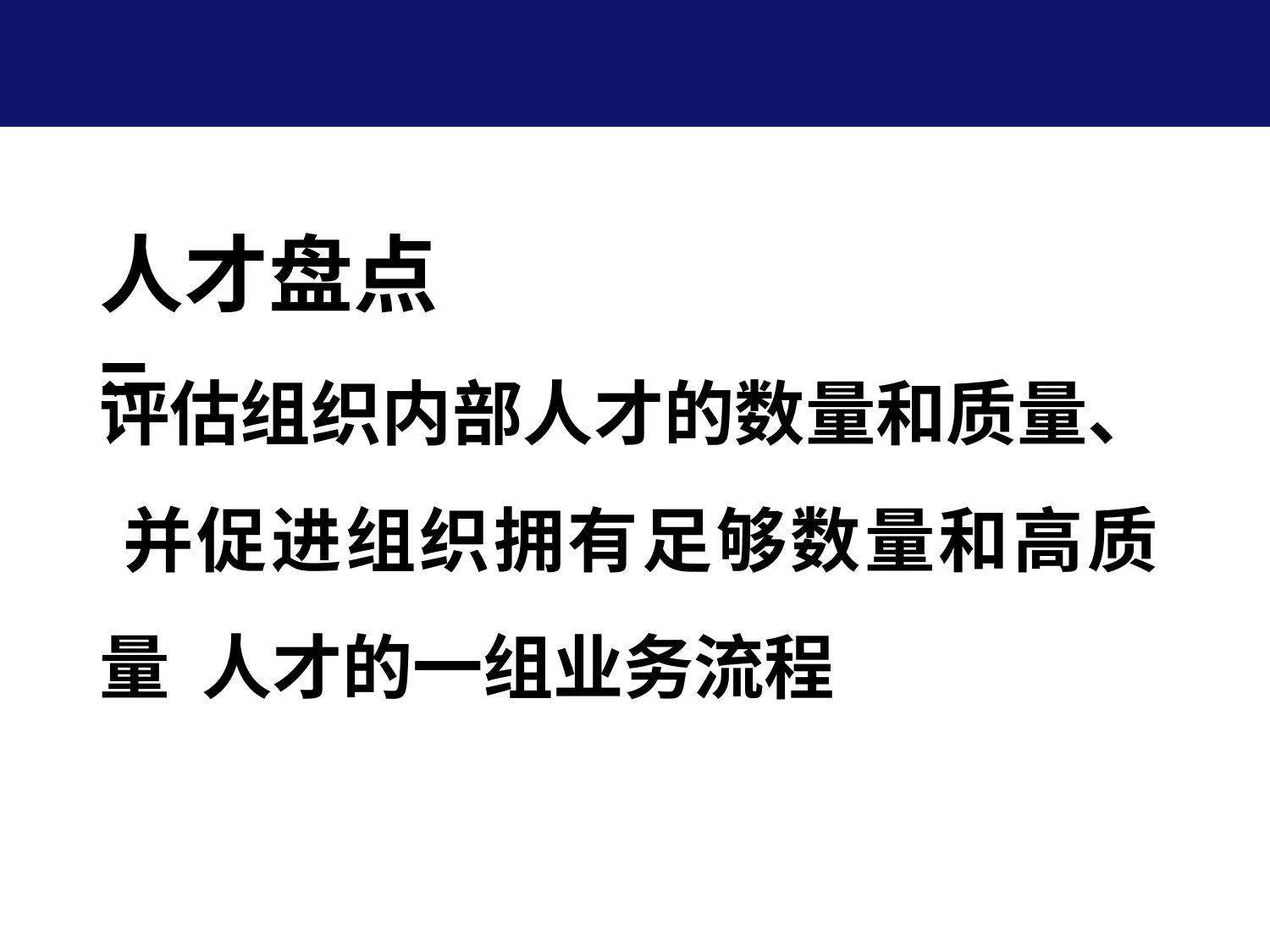

# 人才盘点=
评估组织内部人才的数量和质量、  并促进组织拥有足够数量和高质量  人才的一组业务流程